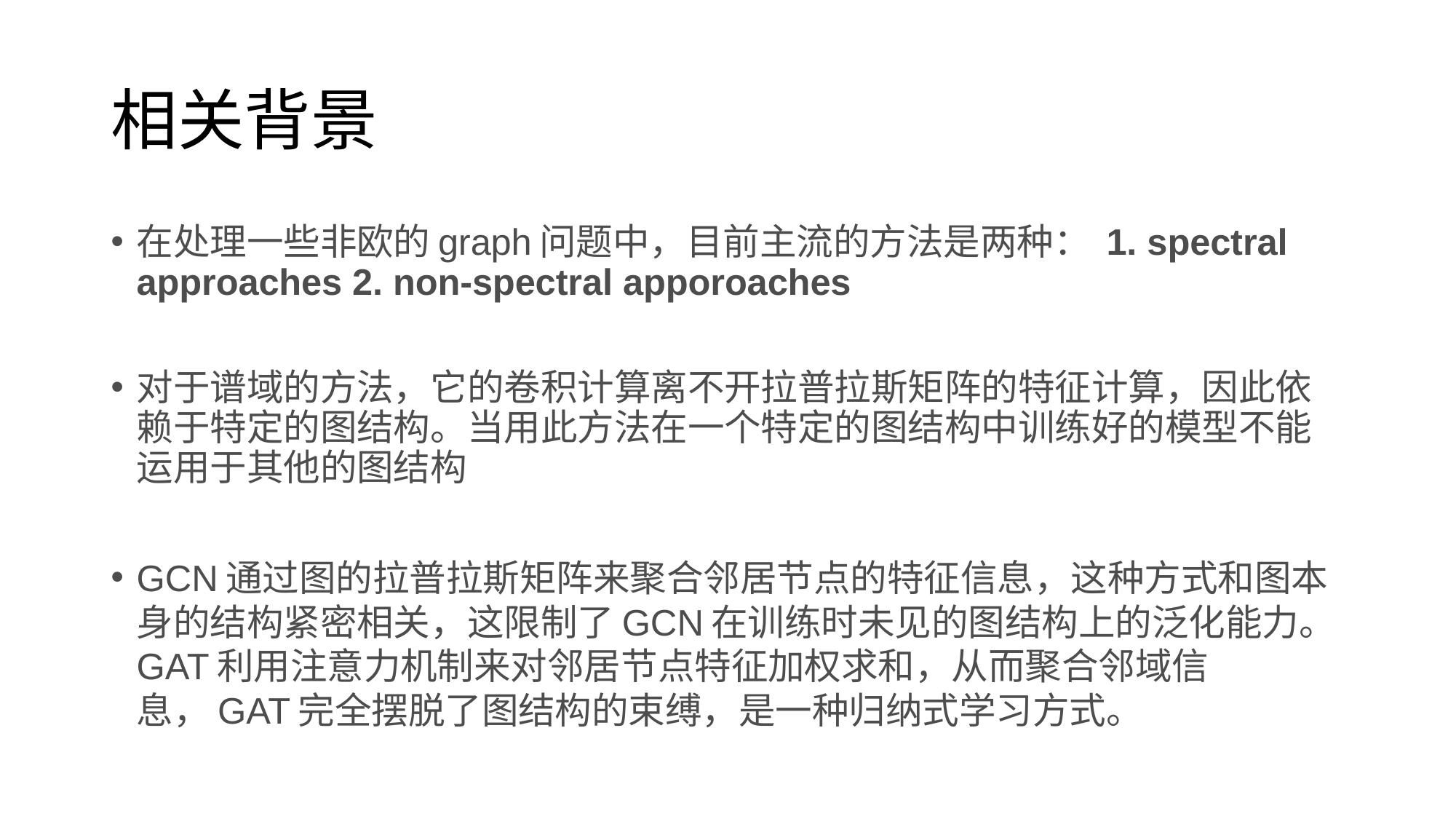

# 相关背景
在处理一些非欧的graph问题中，目前主流的方法是两种： 1. spectral approaches 2. non-spectral apporoaches

对于谱域的方法，它的卷积计算离不开拉普拉斯矩阵的特征计算，因此依赖于特定的图结构。当用此方法在一个特定的图结构中训练好的模型不能运用于其他的图结构

GCN通过图的拉普拉斯矩阵来聚合邻居节点的特征信息，这种方式和图本身的结构紧密相关，这限制了GCN在训练时未见的图结构上的泛化能力。GAT利用注意力机制来对邻居节点特征加权求和，从而聚合邻域信息，GAT完全摆脱了图结构的束缚，是一种归纳式学习方式。